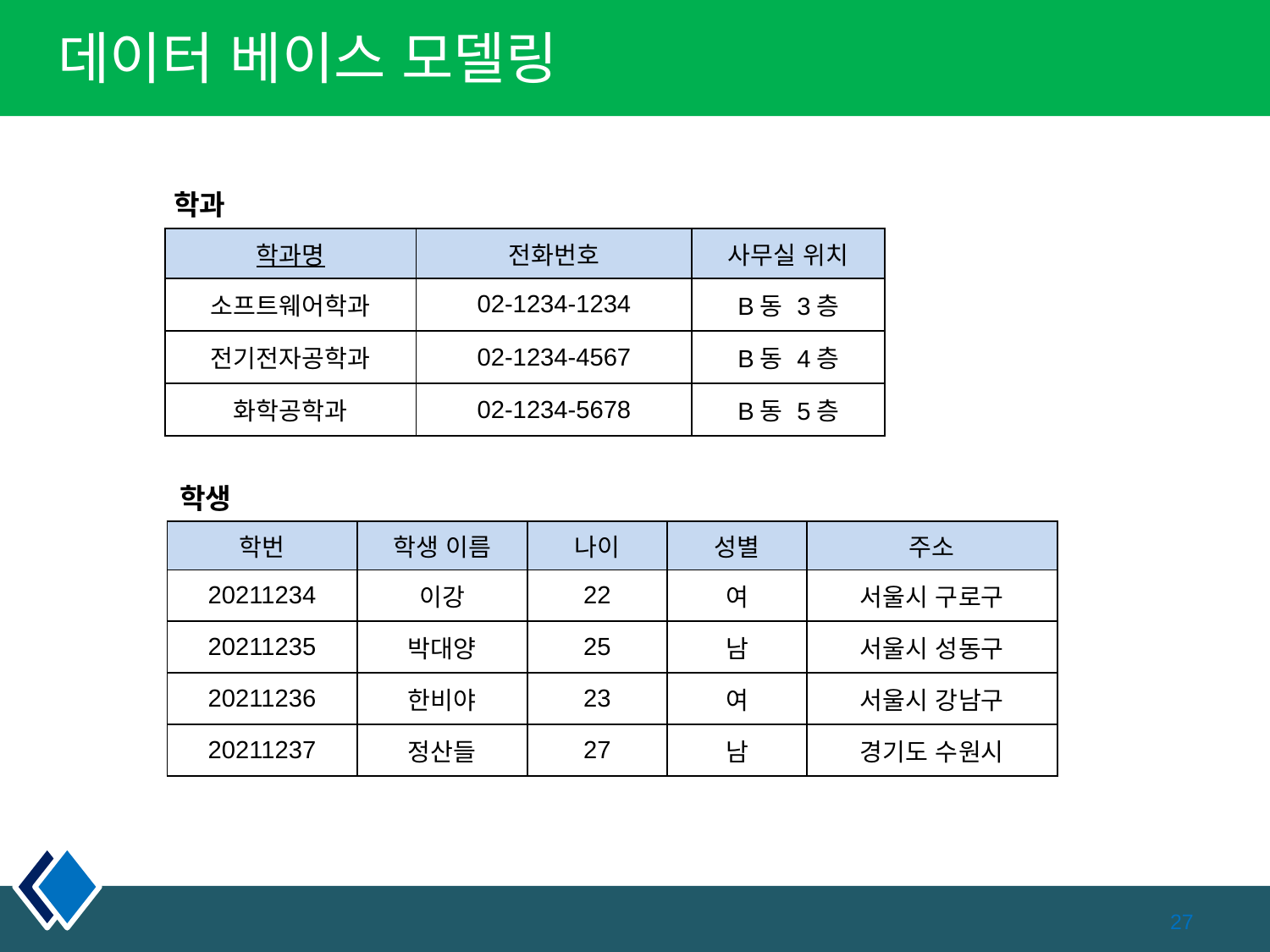

# 데이터 베이스 모델링
학과
| 학과명 | 전화번호 | 사무실 위치 |
| --- | --- | --- |
| 소프트웨어학과 | 02-1234-1234 | B동 3층 |
| 전기전자공학과 | 02-1234-4567 | B동 4층 |
| 화학공학과 | 02-1234-5678 | B동 5층 |
학생
| 학번 | 학생 이름 | 나이 | 성별 | 주소 |
| --- | --- | --- | --- | --- |
| 20211234 | 이강 | 22 | 여 | 서울시 구로구 |
| 20211235 | 박대양 | 25 | 남 | 서울시 성동구 |
| 20211236 | 한비야 | 23 | 여 | 서울시 강남구 |
| 20211237 | 정산들 | 27 | 남 | 경기도 수원시 |
27